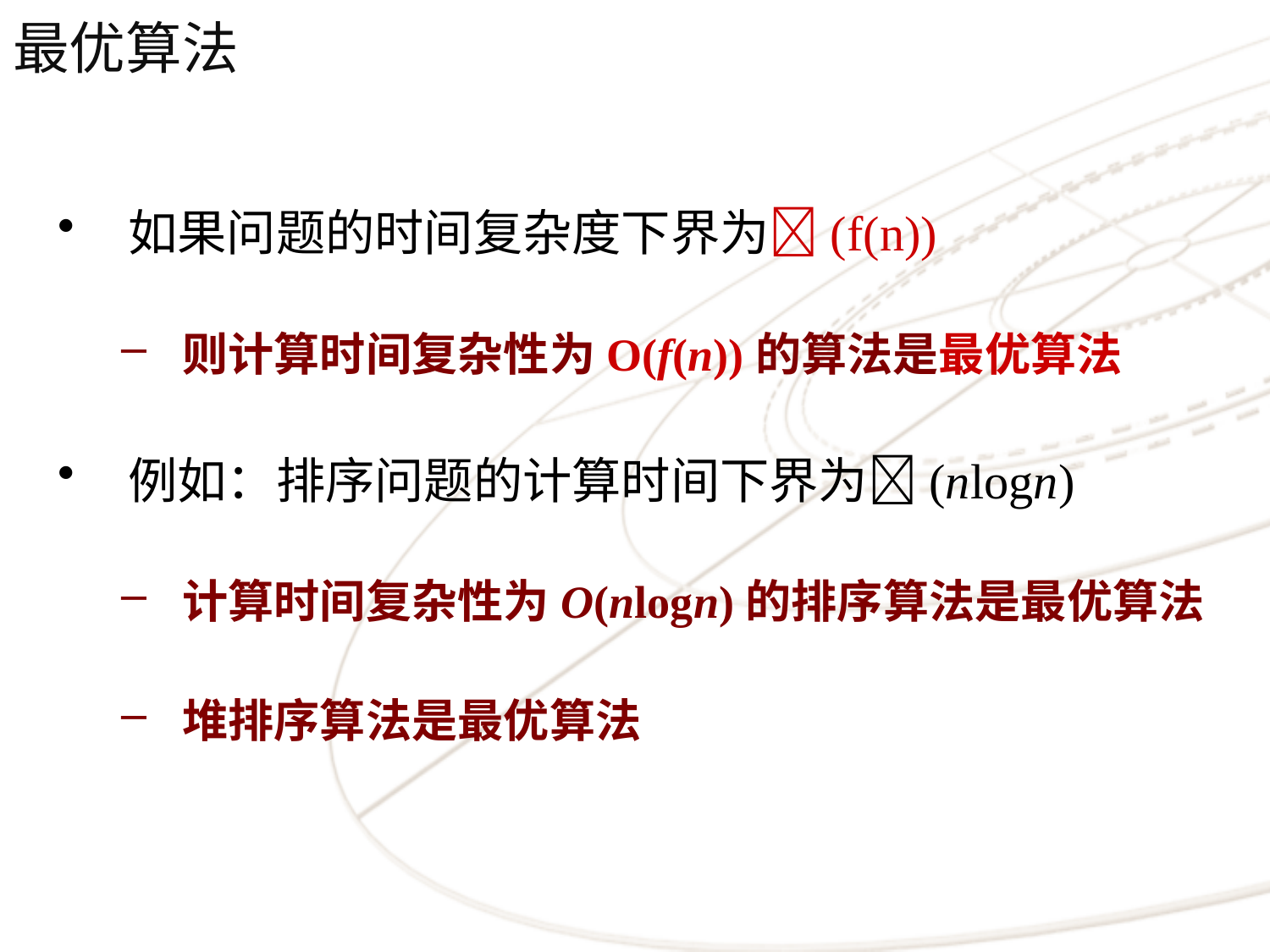

最优算法
 如果问题的时间复杂度下界为Ω(f(n))
 则计算时间复杂性为O(f(n))的算法是最优算法
 例如：排序问题的计算时间下界为Ω(nlogn)
 计算时间复杂性为O(nlogn)的排序算法是最优算法
 堆排序算法是最优算法